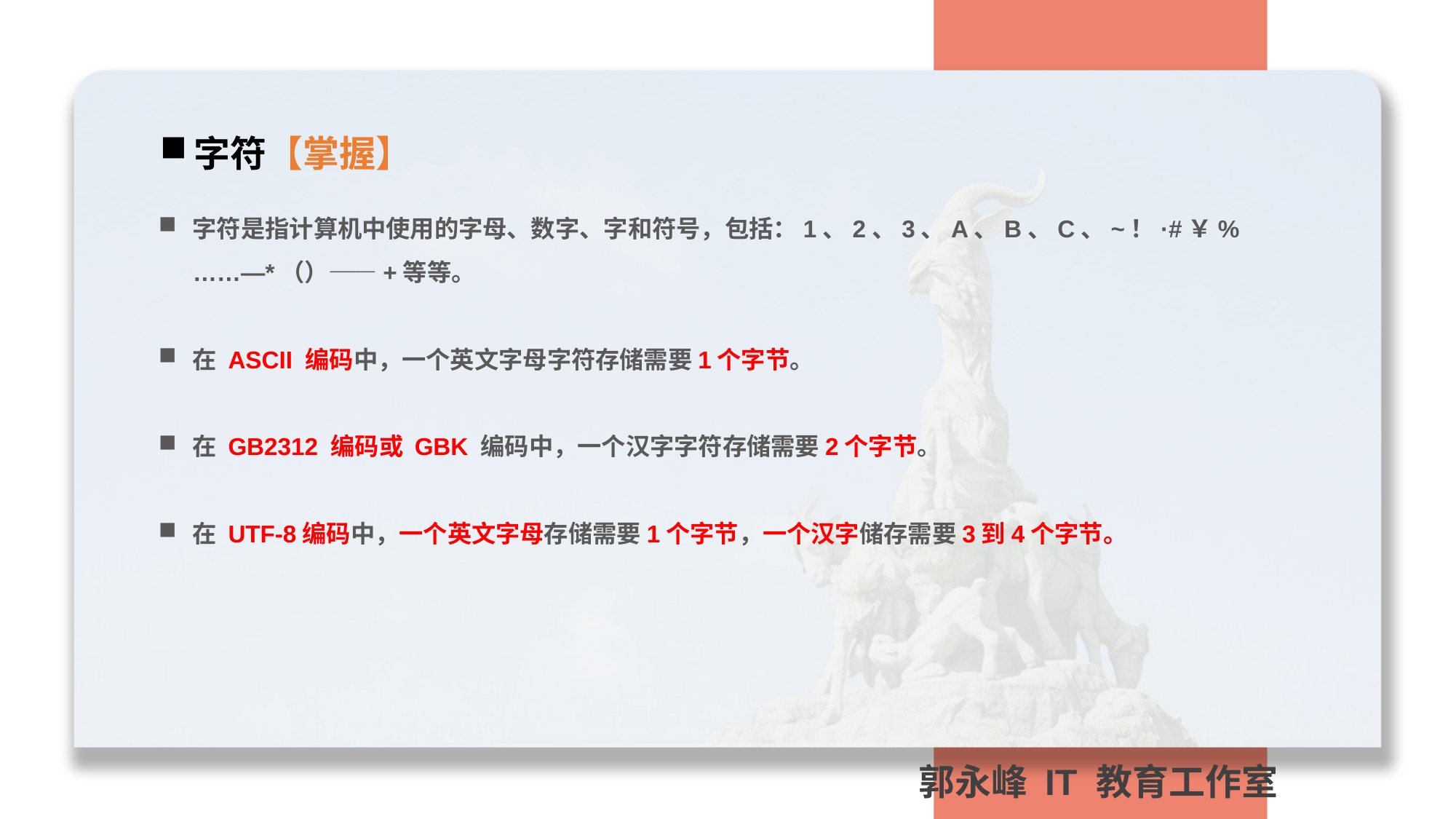

字符【掌握】
字符是指计算机中使用的字母、数字、字和符号，包括：1、2、3、A、B、C、~！·#￥%……—*（）——+等等。

在 ASCII 编码中，一个英文字母字符存储需要1个字节。

在 GB2312 编码或 GBK 编码中，一个汉字字符存储需要2个字节。

在 UTF-8编码中，一个英文字母存储需要1个字节，一个汉字储存需要3到4个字节。